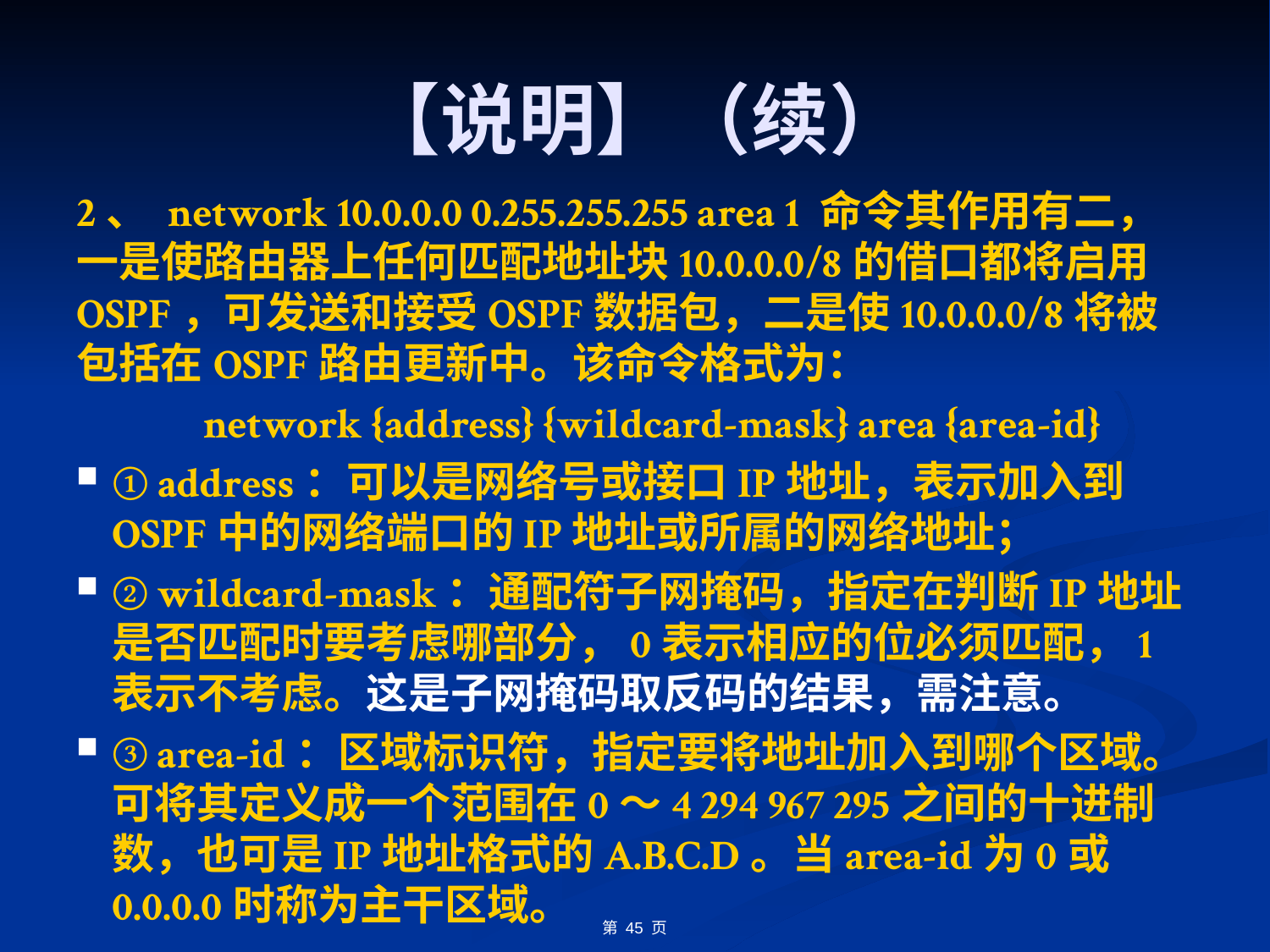

# 【说明】（续）
2、 network 10.0.0.0 0.255.255.255 area 1 命令其作用有二，一是使路由器上任何匹配地址块10.0.0.0/8的借口都将启用OSPF，可发送和接受OSPF数据包，二是使10.0.0.0/8将被包括在OSPF路由更新中。该命令格式为：
	network {address} {wildcard-mask} area {area-id}
① address：可以是网络号或接口IP地址，表示加入到OSPF中的网络端口的IP地址或所属的网络地址；
② wildcard-mask：通配符子网掩码，指定在判断IP地址是否匹配时要考虑哪部分，0表示相应的位必须匹配，1表示不考虑。这是子网掩码取反码的结果，需注意。
③ area-id：区域标识符，指定要将地址加入到哪个区域。可将其定义成一个范围在0～4 294 967 295之间的十进制数，也可是IP地址格式的A.B.C.D。当area-id为0或0.0.0.0时称为主干区域。

第 45 页